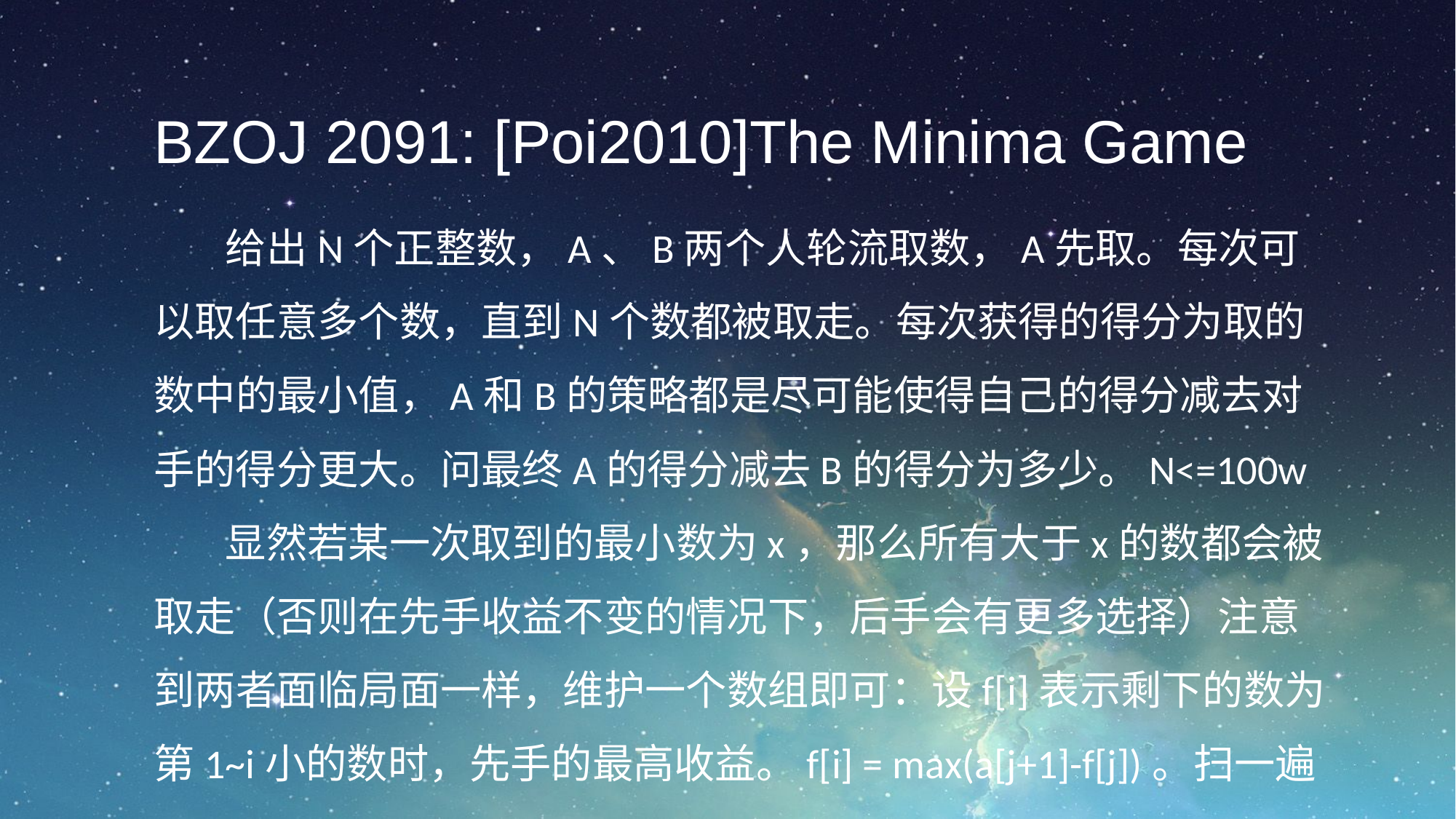

BZOJ 2091: [Poi2010]The Minima Game
给出N个正整数，A、B两个人轮流取数，A先取。每次可以取任意多个数，直到N个数都被取走。每次获得的得分为取的数中的最小值，A和B的策略都是尽可能使得自己的得分减去对手的得分更大。问最终A的得分减去B的得分为多少。N<=100w
显然若某一次取到的最小数为x，那么所有大于x的数都会被取走（否则在先手收益不变的情况下，后手会有更多选择）注意到两者面临局面一样，维护一个数组即可：设f[i]表示剩下的数为第1~i小的数时，先手的最高收益。f[i] = max(a[j+1]-f[j])。扫一遍即可